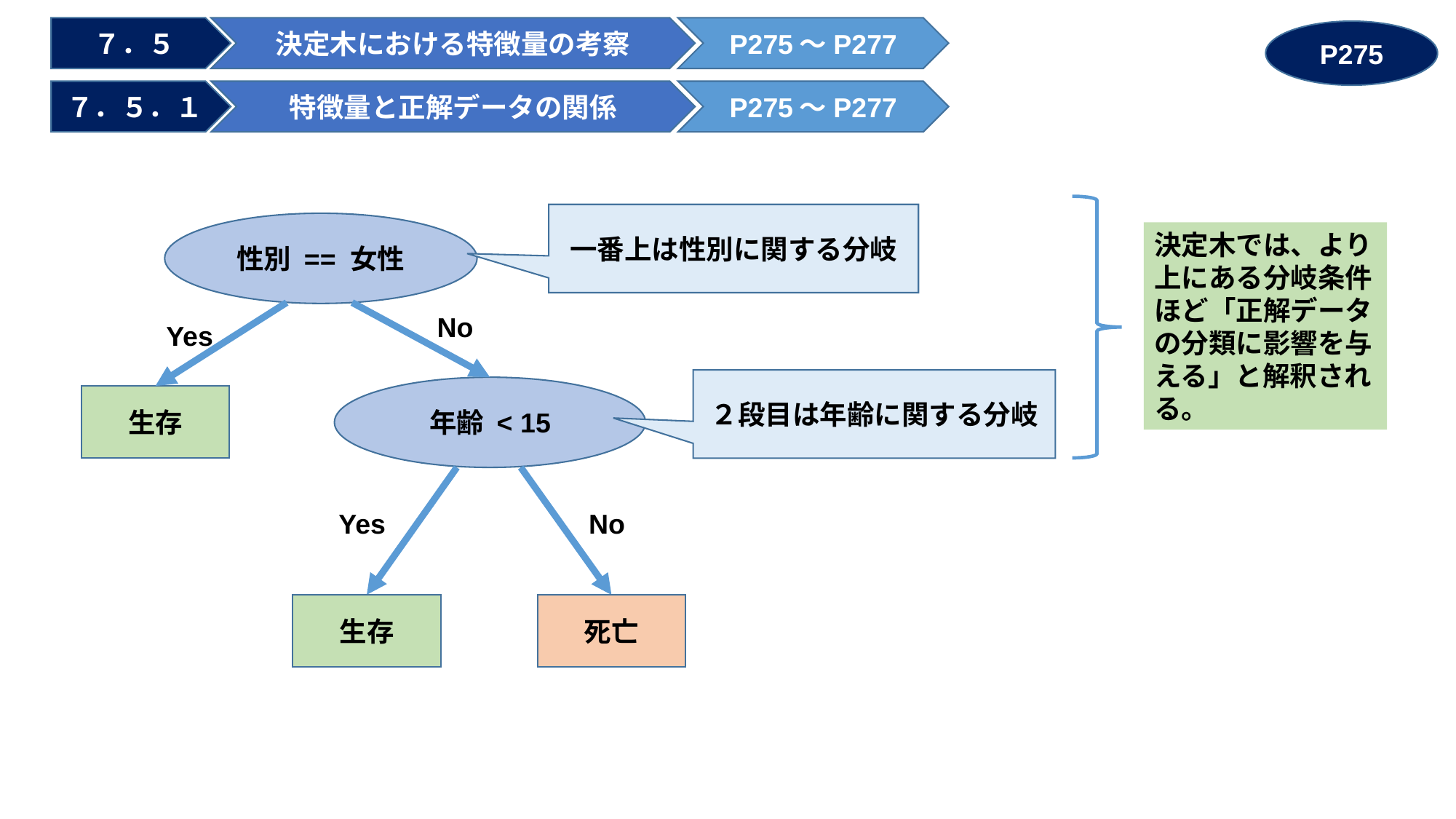

７．５
決定木における特徴量の考察
P275～P277
P275
７．５．１
特徴量と正解データの関係
P275～P277

一番上は性別に関する分岐
性別 == 女性
決定木では、より上にある分岐条件ほど「正解データの分類に影響を与える」と解釈される。
No
Yes
２段目は年齢に関する分岐
年齢 < 15
生存
Yes
No
生存
死亡